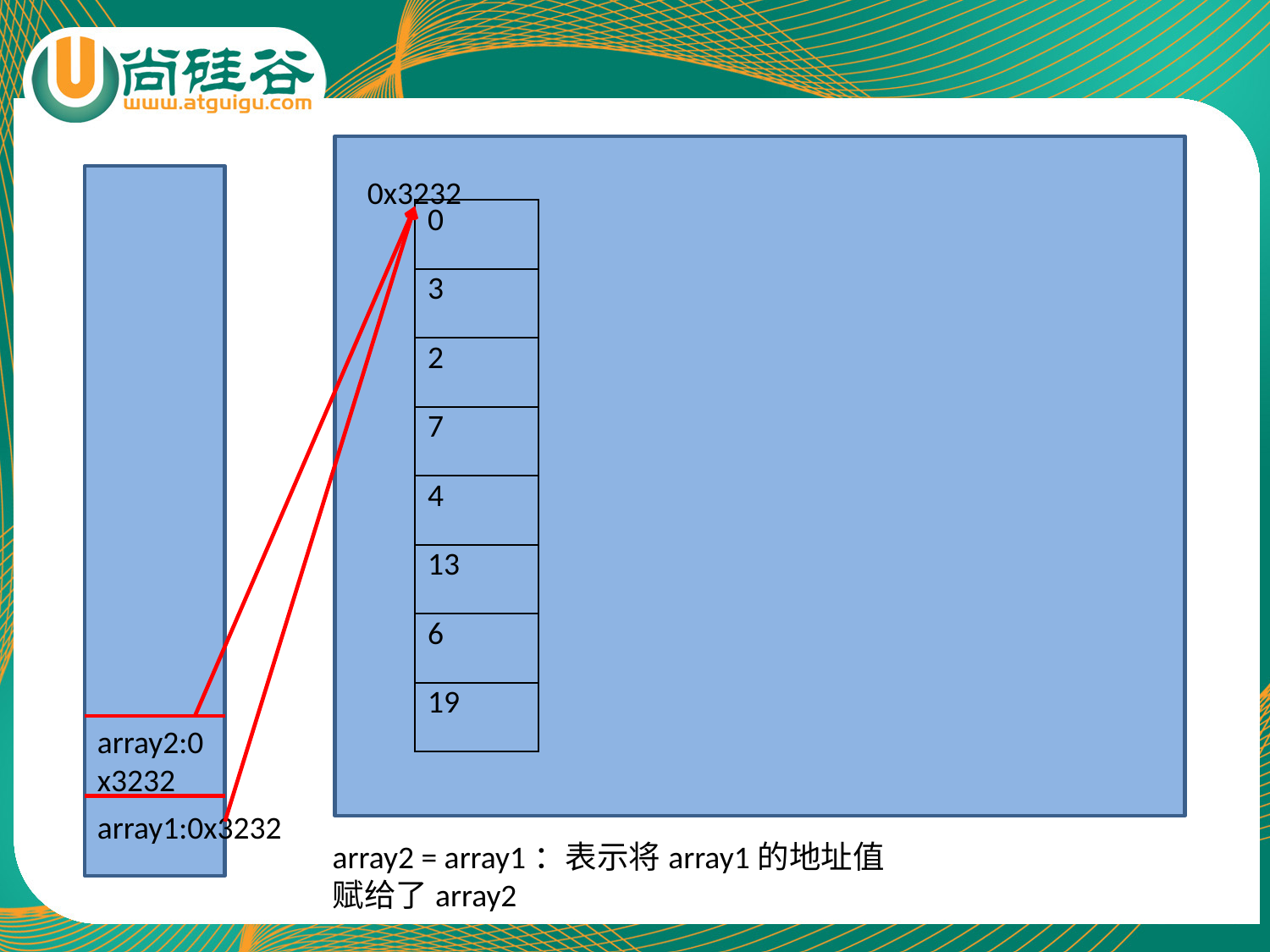

0x3232
| 0 |
| --- |
| 3 |
| 2 |
| 7 |
| 4 |
| 13 |
| 6 |
| 19 |
array2:0x3232
array1:0x3232
array2 = array1：表示将array1的地址值赋给了array2